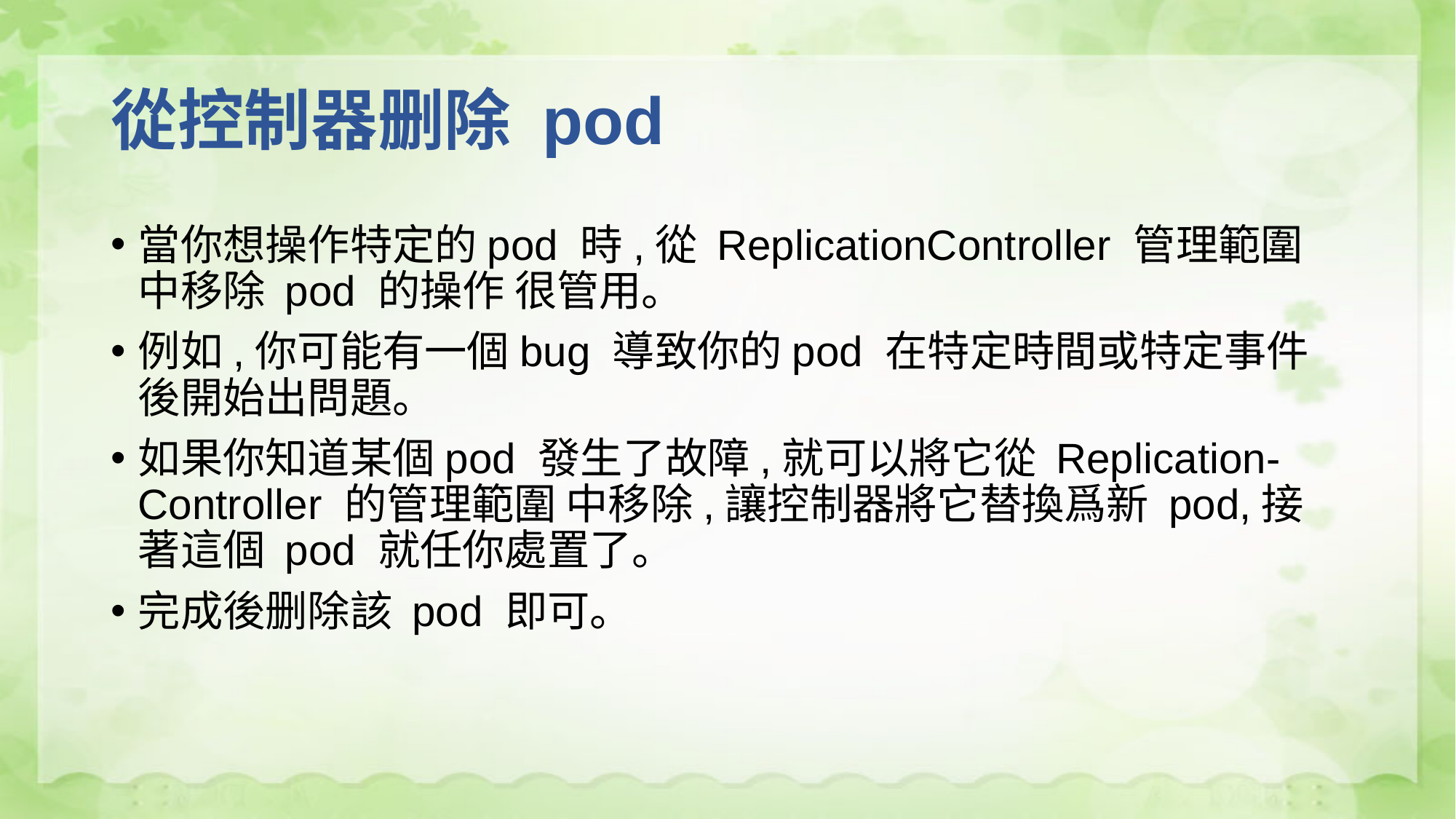

# 從控制器删除 pod
當你想操作特定的pod 時,從 ReplicationController 管理範圍中移除 pod 的操作 很管用。
例如,你可能有一個bug 導致你的pod 在特定時間或特定事件後開始出問題。
如果你知道某個pod 發生了故障,就可以將它從 Replication-Controller 的管理範圍 中移除,讓控制器將它替換爲新 pod,接著這個 pod 就任你處置了。
完成後删除該 pod 即可。